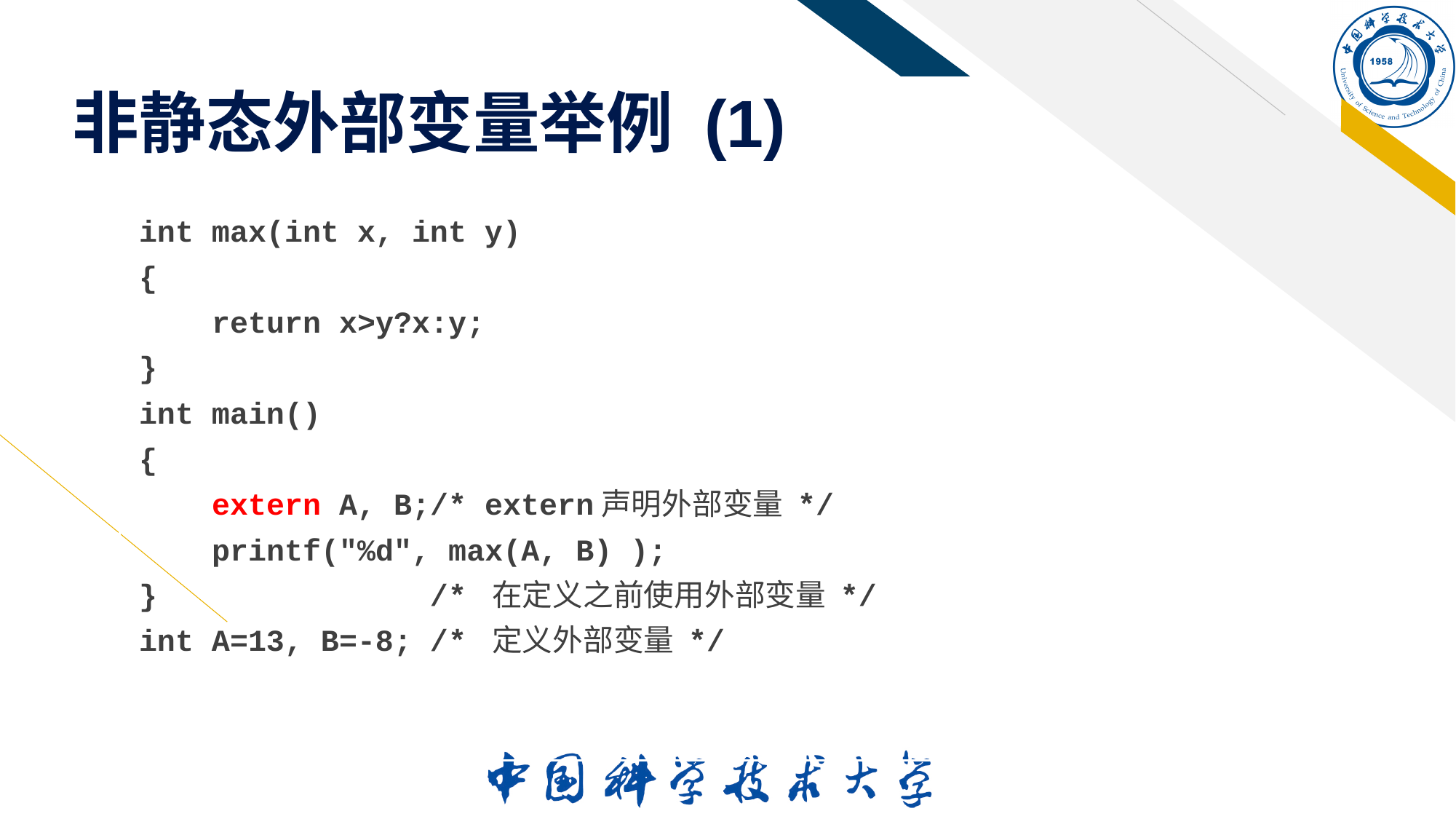

# 非静态外部变量举例 (1)
int max(int x, int y)
{
    return x>y?x:y;
}
int main()
{
    extern A, B;/* extern声明外部变量 */
    printf("%d", max(A, B) );
}               /* 在定义之前使用外部变量 */
int A=13, B=-8; /* 定义外部变量 */